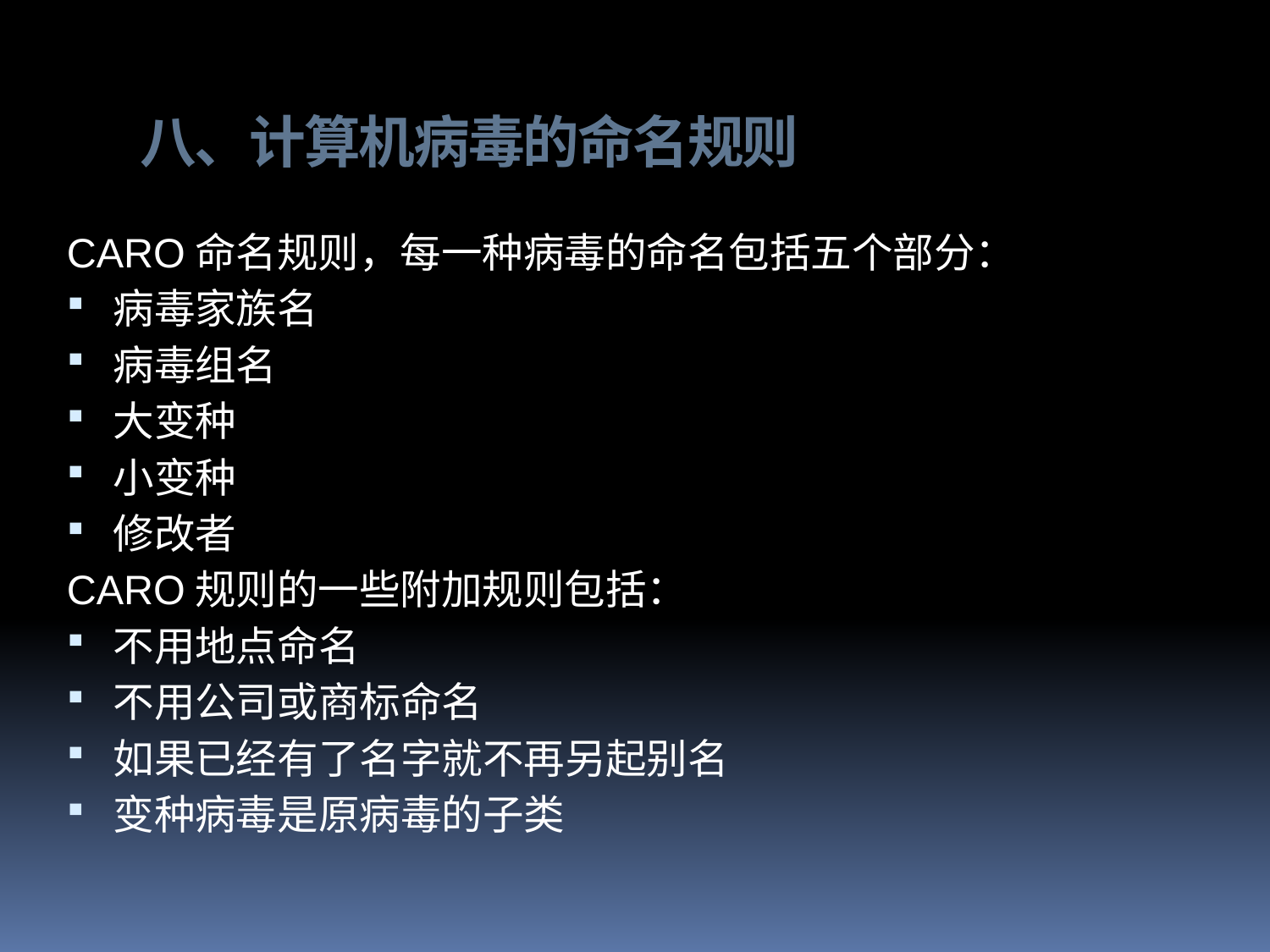

# 八、计算机病毒的命名规则
CARO命名规则，每一种病毒的命名包括五个部分：
病毒家族名
病毒组名
大变种
小变种
修改者
CARO规则的一些附加规则包括：
不用地点命名
不用公司或商标命名
如果已经有了名字就不再另起别名
变种病毒是原病毒的子类